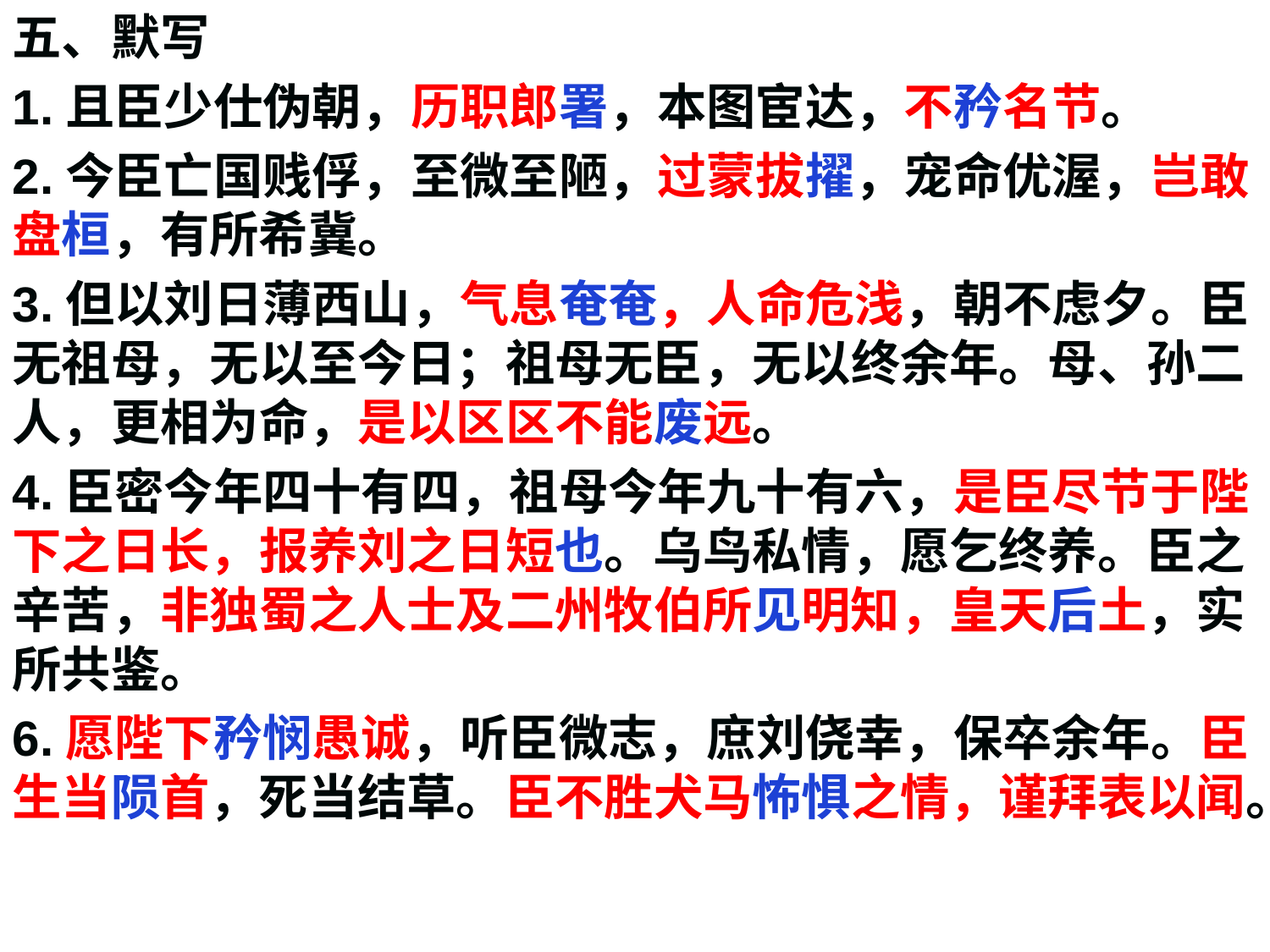

五、默写
1.且臣少仕伪朝，历职郎署，本图宦达，不矜名节。
2.今臣亡国贱俘，至微至陋，过蒙拔擢，宠命优渥，岂敢盘桓，有所希冀。
3.但以刘日薄西山，气息奄奄，人命危浅，朝不虑夕。臣无祖母，无以至今日；祖母无臣，无以终余年。母、孙二人，更相为命，是以区区不能废远。
4.臣密今年四十有四，祖母今年九十有六，是臣尽节于陛下之日长，报养刘之日短也。乌鸟私情，愿乞终养。臣之辛苦，非独蜀之人士及二州牧伯所见明知，皇天后土，实所共鉴。
6.愿陛下矜悯愚诚，听臣微志，庶刘侥幸，保卒余年。臣生当陨首，死当结草。臣不胜犬马怖惧之情，谨拜表以闻。